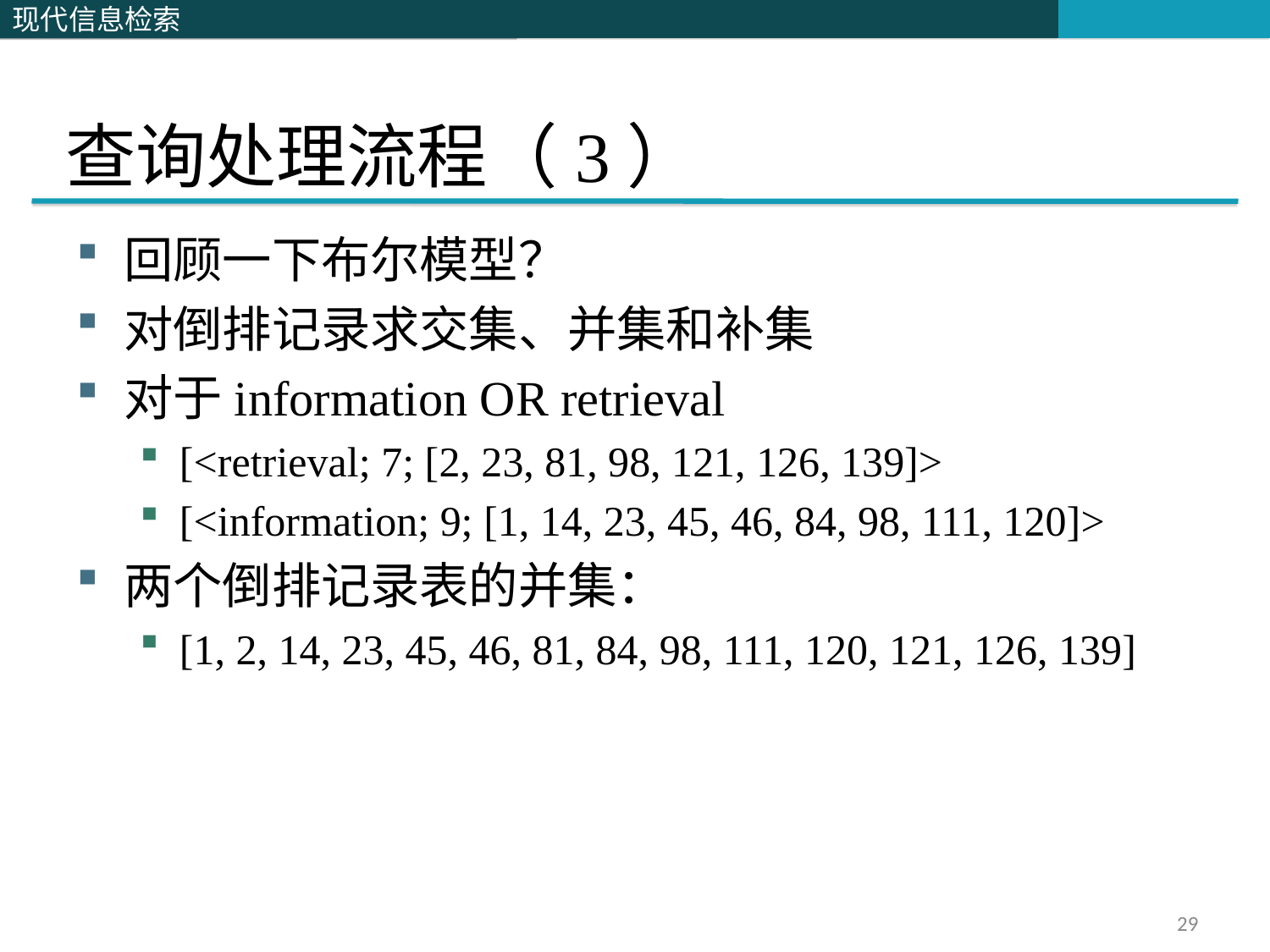

# 查询处理流程（3）
回顾一下布尔模型？
对倒排记录求交集、并集和补集
对于information OR retrieval
[<retrieval; 7; [2, 23, 81, 98, 121, 126, 139]>
[<information; 9; [1, 14, 23, 45, 46, 84, 98, 111, 120]>
两个倒排记录表的并集：
[1, 2, 14, 23, 45, 46, 81, 84, 98, 111, 120, 121, 126, 139]

29